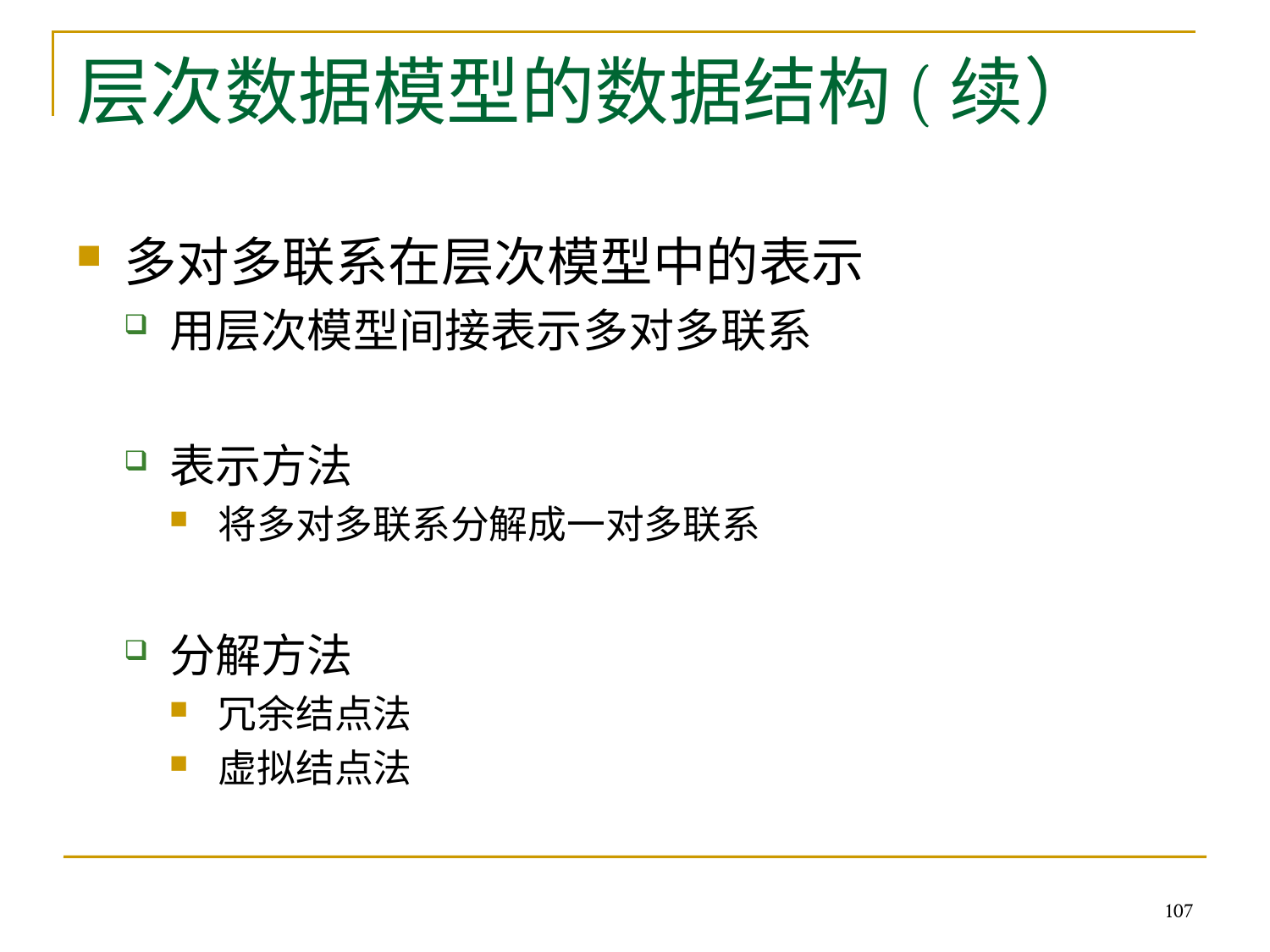

# 层次数据模型的数据结构(续）
多对多联系在层次模型中的表示
用层次模型间接表示多对多联系

表示方法
将多对多联系分解成一对多联系

分解方法
冗余结点法
虚拟结点法
107